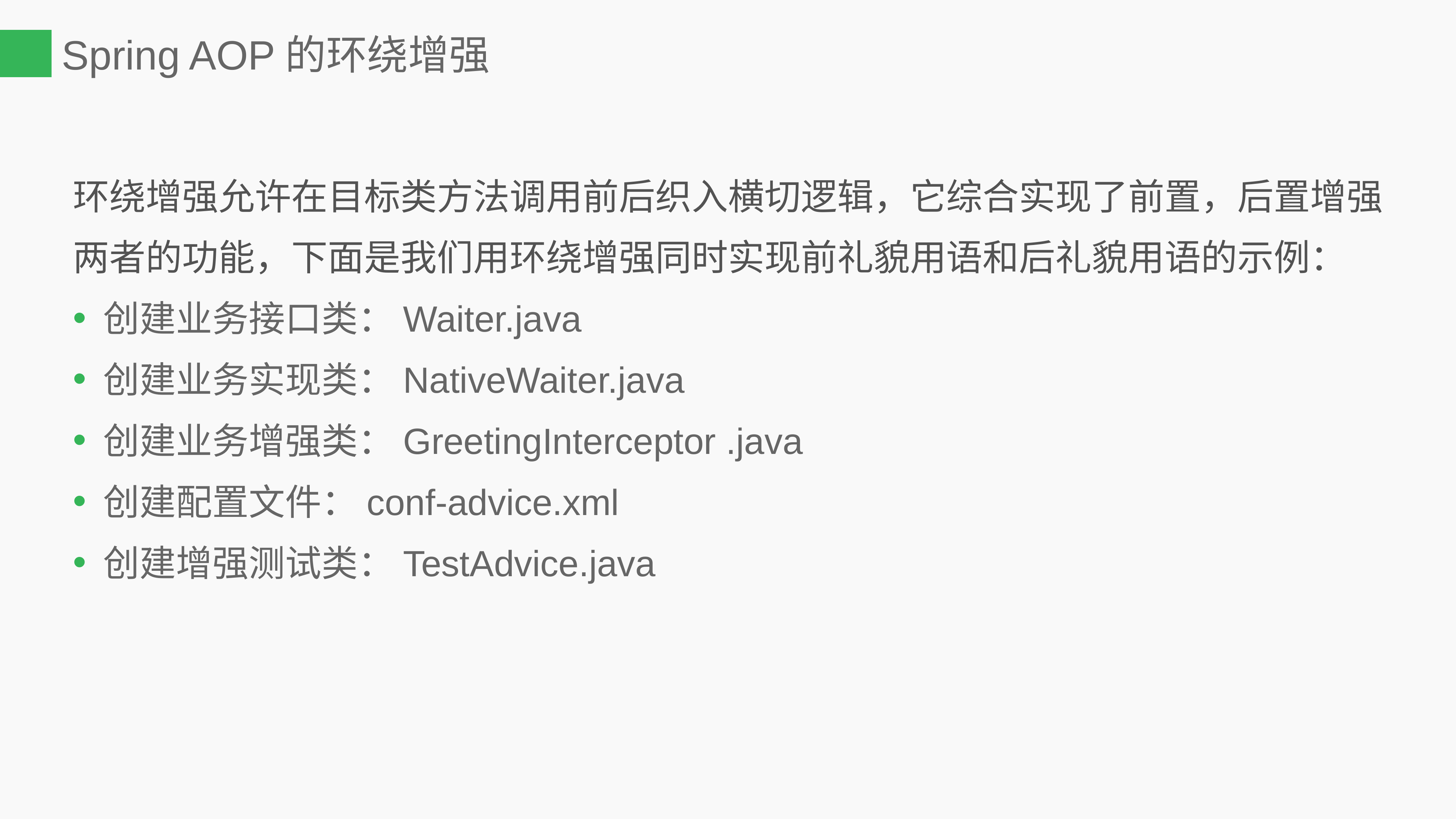

# Spring AOP的环绕增强

环绕增强允许在目标类方法调用前后织入横切逻辑，它综合实现了前置，后置增强两者的功能，下面是我们用环绕增强同时实现前礼貌用语和后礼貌用语的示例：
创建业务接口类：Waiter.java
创建业务实现类：NativeWaiter.java
创建业务增强类：GreetingInterceptor .java
创建配置文件：conf-advice.xml
创建增强测试类：TestAdvice.java